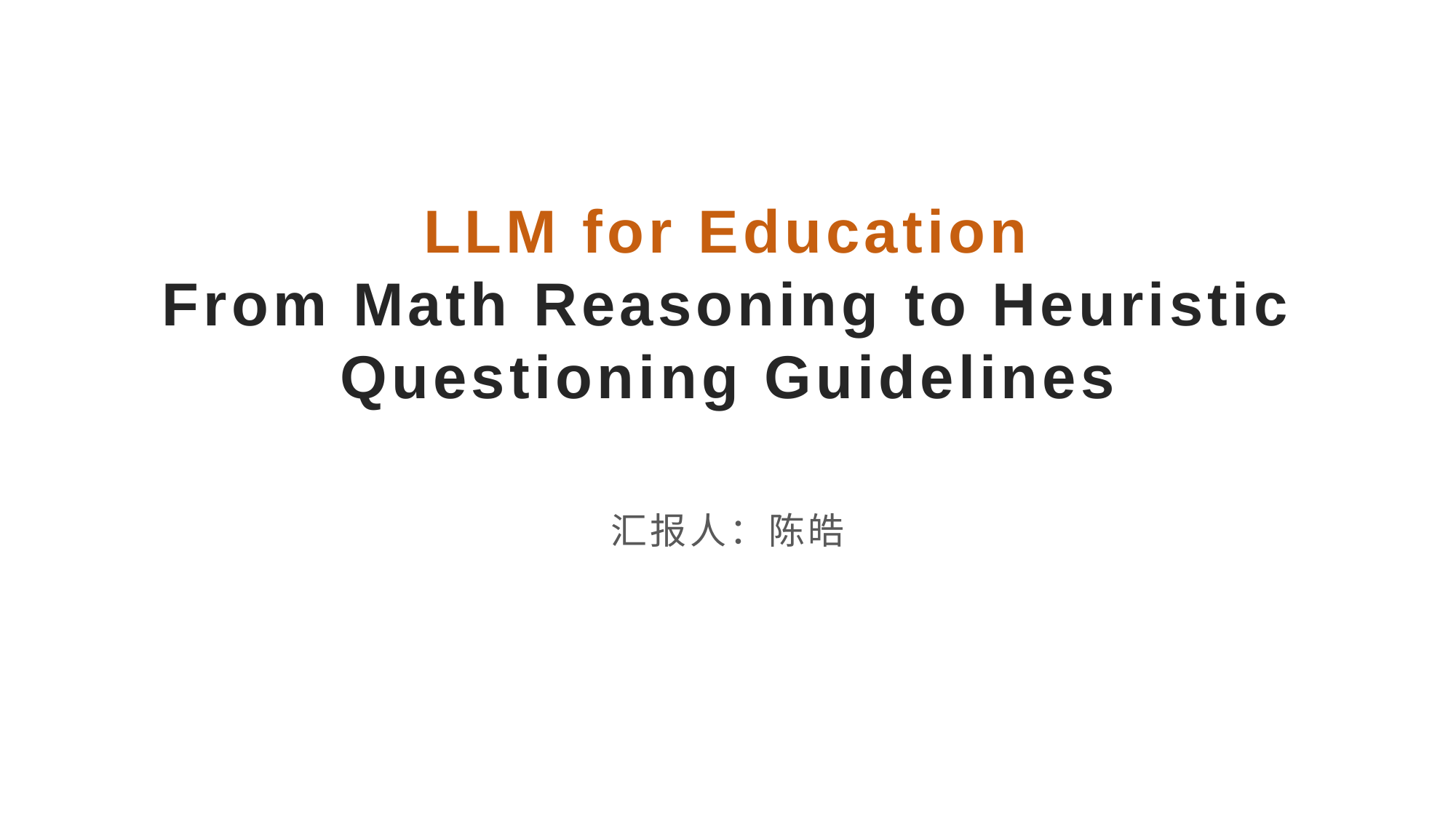

# LLM for Education From Math Reasoning to Heuristic Questioning Guidelines
汇报人：陈皓